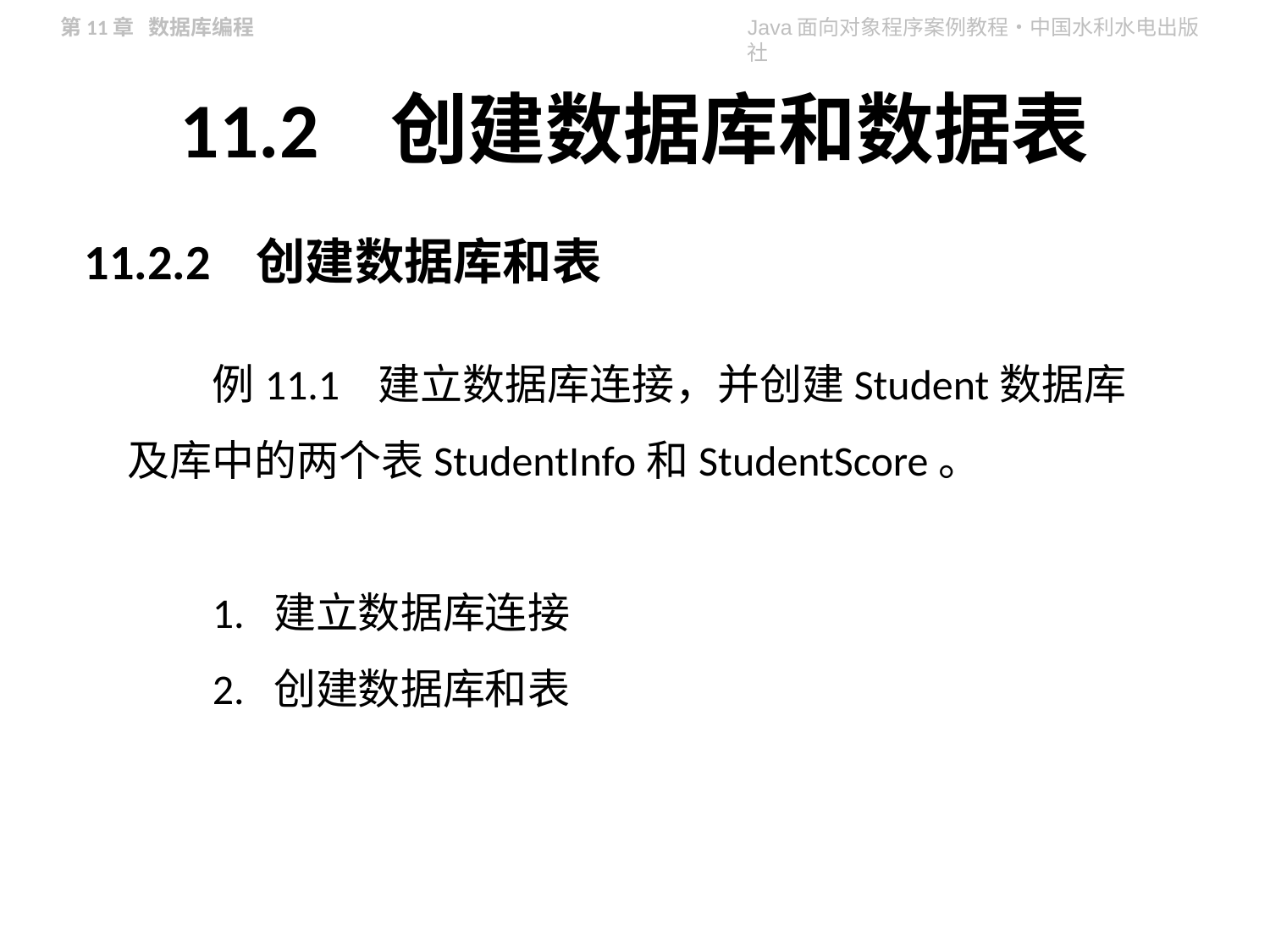

# 11.2   创建数据库和数据表
11.2.2   创建数据库和表
例11.1   建立数据库连接，并创建Student数据库及库中的两个表StudentInfo和StudentScore。

1.  建立数据库连接
2.  创建数据库和表